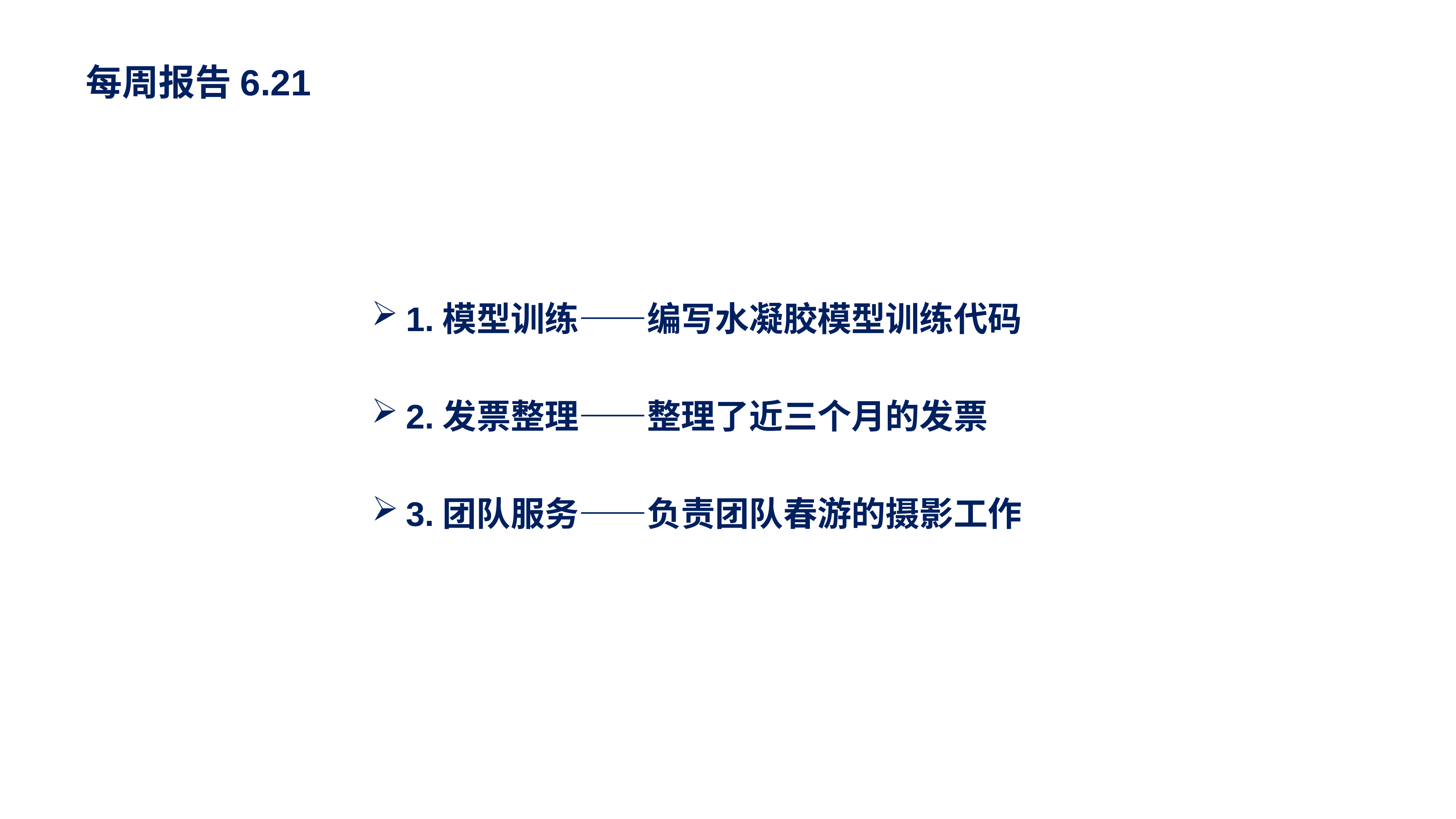

每周报告6.21
1.模型训练——编写水凝胶模型训练代码
2.发票整理——整理了近三个月的发票
3.团队服务——负责团队春游的摄影工作